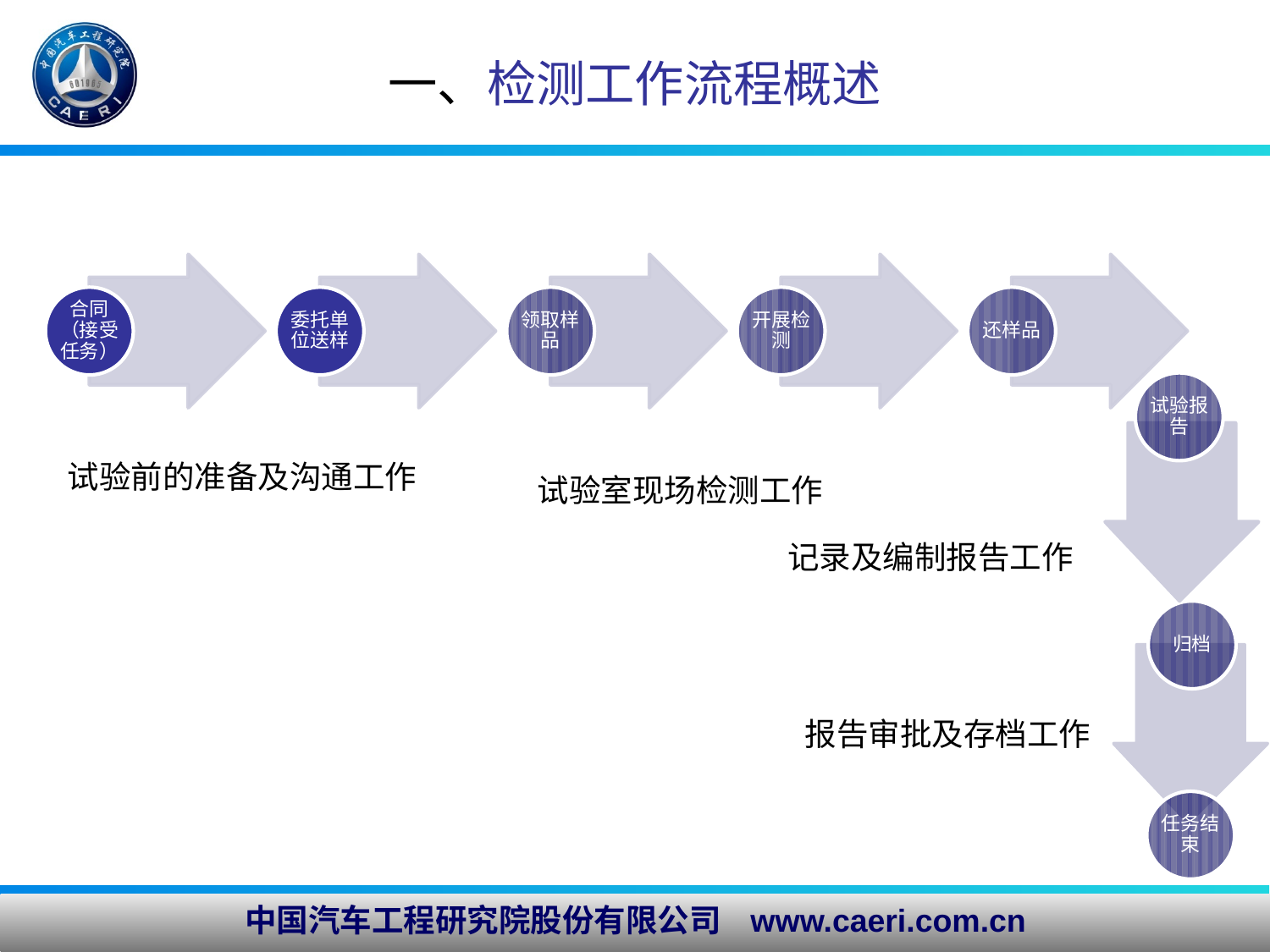

# 一、检测工作流程概述
合同（接受任务）
委托单位送样
领取样品
开展检测
还样品

试验报告

试验室现场检测工作
试验前的准备及沟通工作
记录及编制报告工作

归档

报告审批及存档工作

任务结束